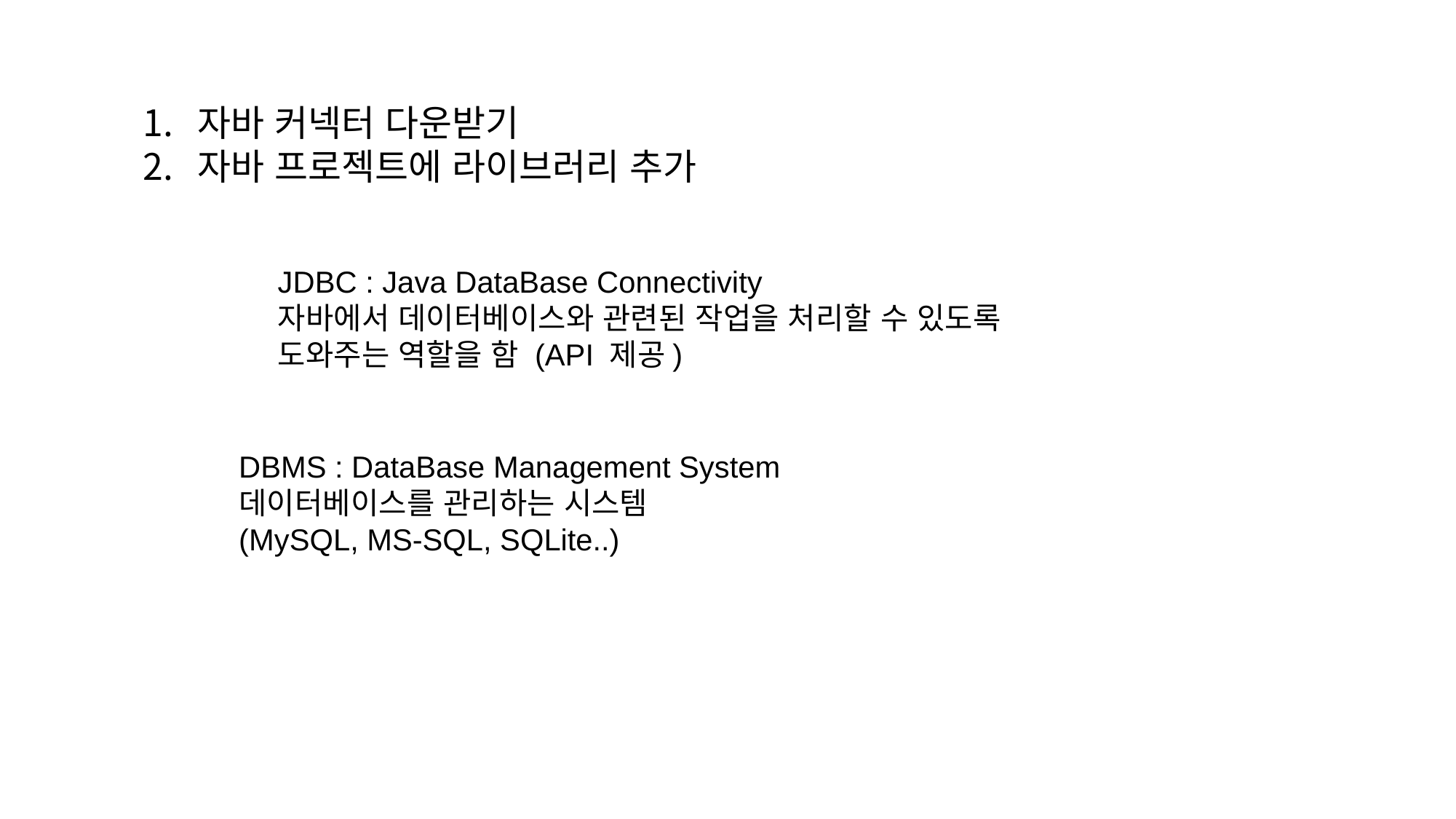

자바 커넥터 다운받기
자바 프로젝트에 라이브러리 추가
JDBC : Java DataBase Connectivity
자바에서 데이터베이스와 관련된 작업을 처리할 수 있도록 
도와주는 역할을 함 (API 제공)
DBMS : DataBase Management System
데이터베이스를 관리하는 시스템
(MySQL, MS-SQL, SQLite..)